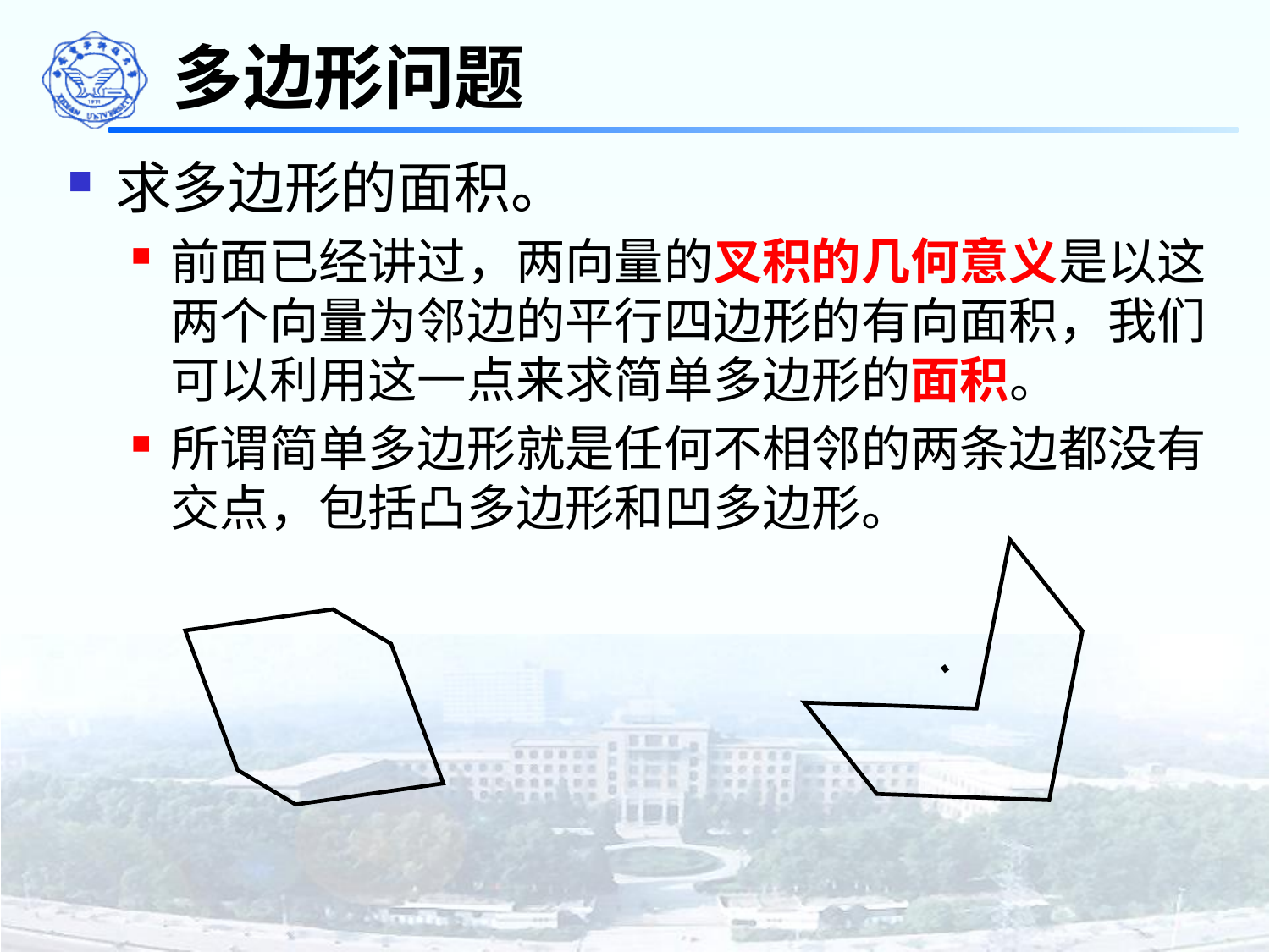

# 多边形问题
求多边形的面积。
前面已经讲过，两向量的叉积的几何意义是以这两个向量为邻边的平行四边形的有向面积，我们可以利用这一点来求简单多边形的面积。
所谓简单多边形就是任何不相邻的两条边都没有交点，包括凸多边形和凹多边形。

.